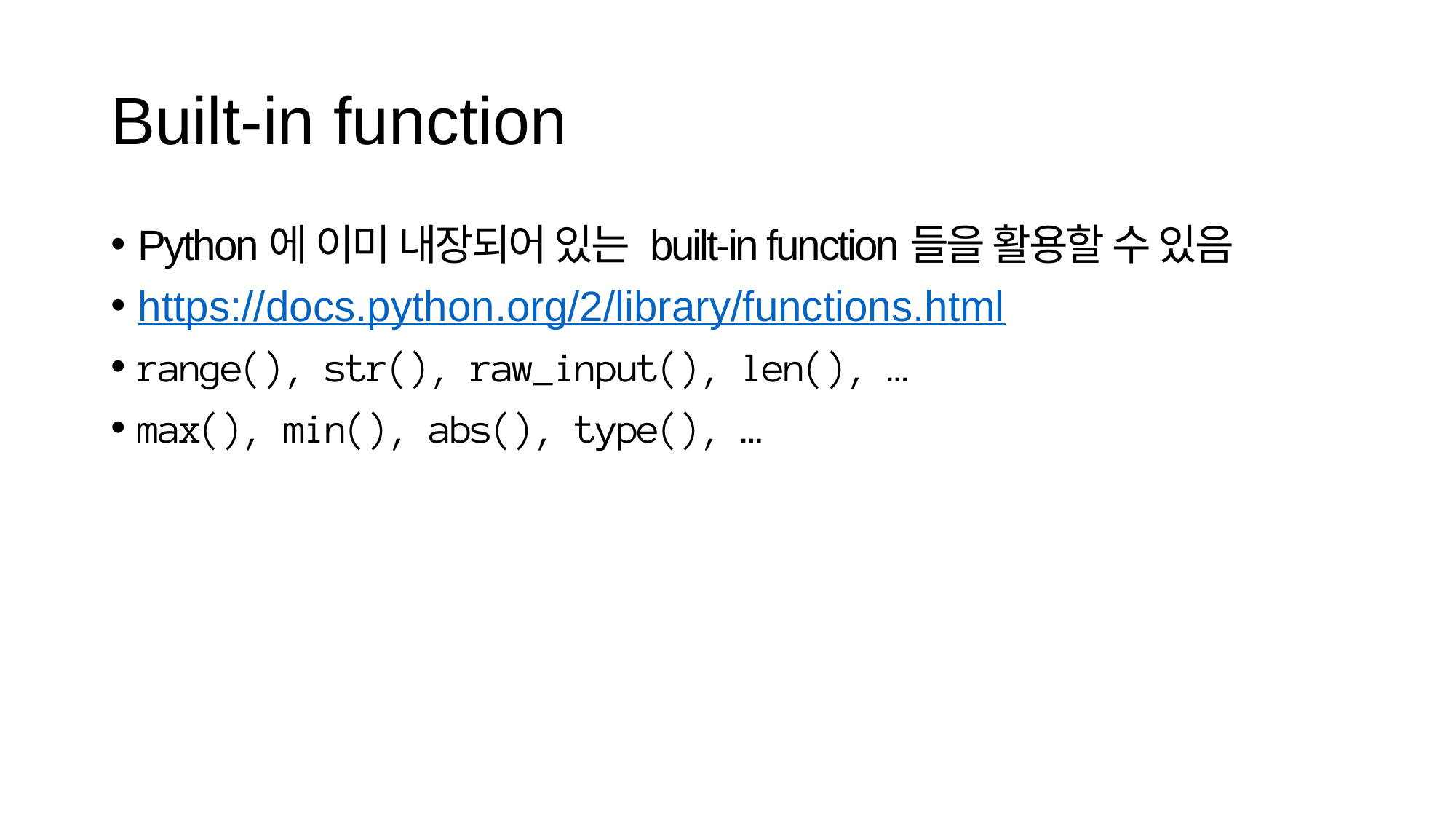

# Built-in function
Python에 이미 내장되어 있는 built-in function들을 활용할 수 있음
https://docs.python.org/2/library/functions.html
range(), str(), raw_input(), len(), …
max(), min(), abs(), type(), …